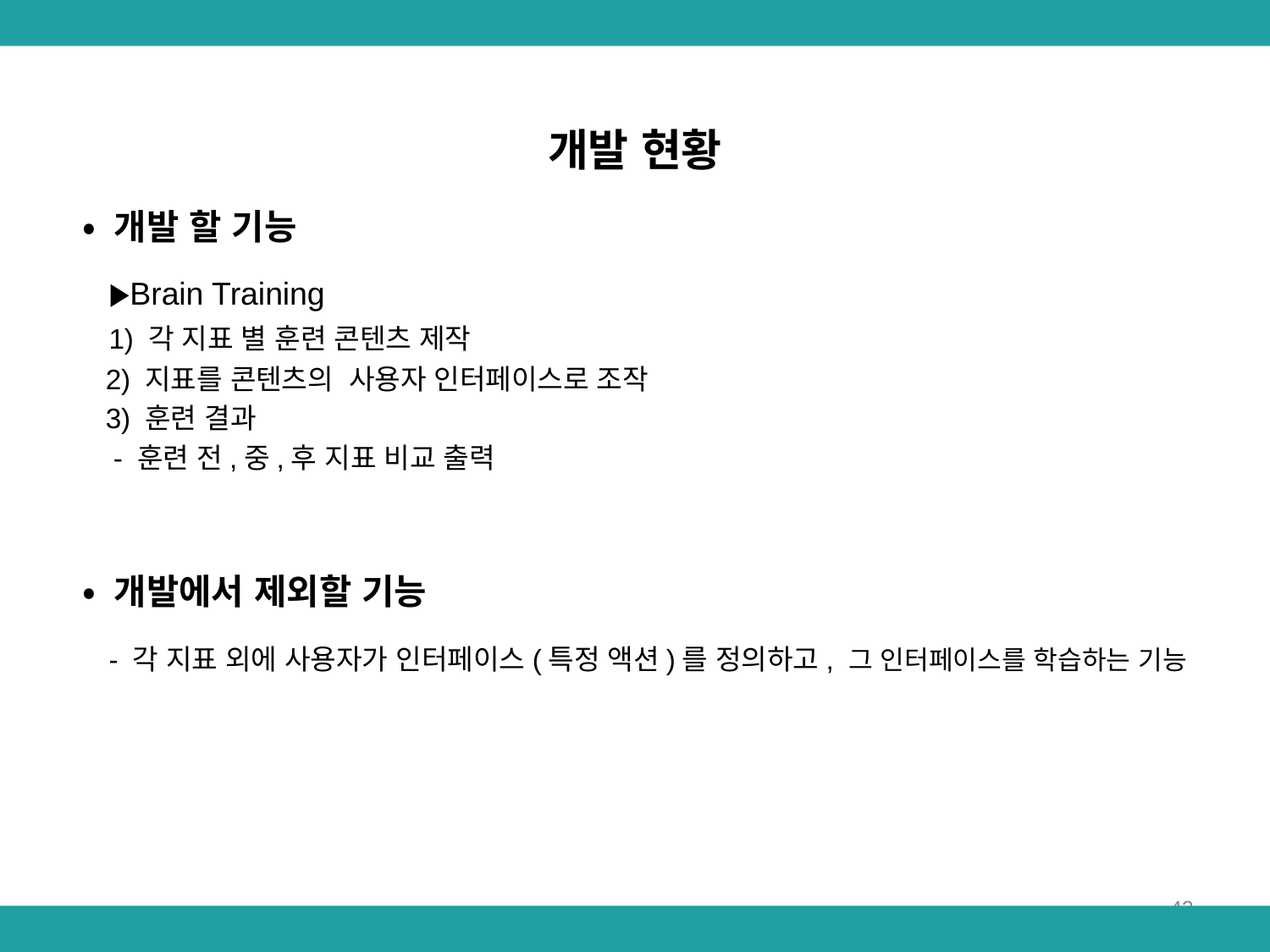

개발 현황
• 개발 할 기능

   ▶Brain Training
   1) 각 지표 별 훈련 콘텐츠 제작
   2) 지표를 콘텐츠의  사용자 인터페이스로 조작
   3) 훈련 결과
    - 훈련 전,중,후 지표 비교 출력

• 개발에서 제외할 기능

   - 각 지표 외에 사용자가 인터페이스(특정 액션)를 정의하고, 그 인터페이스를 학습하는 기능
42